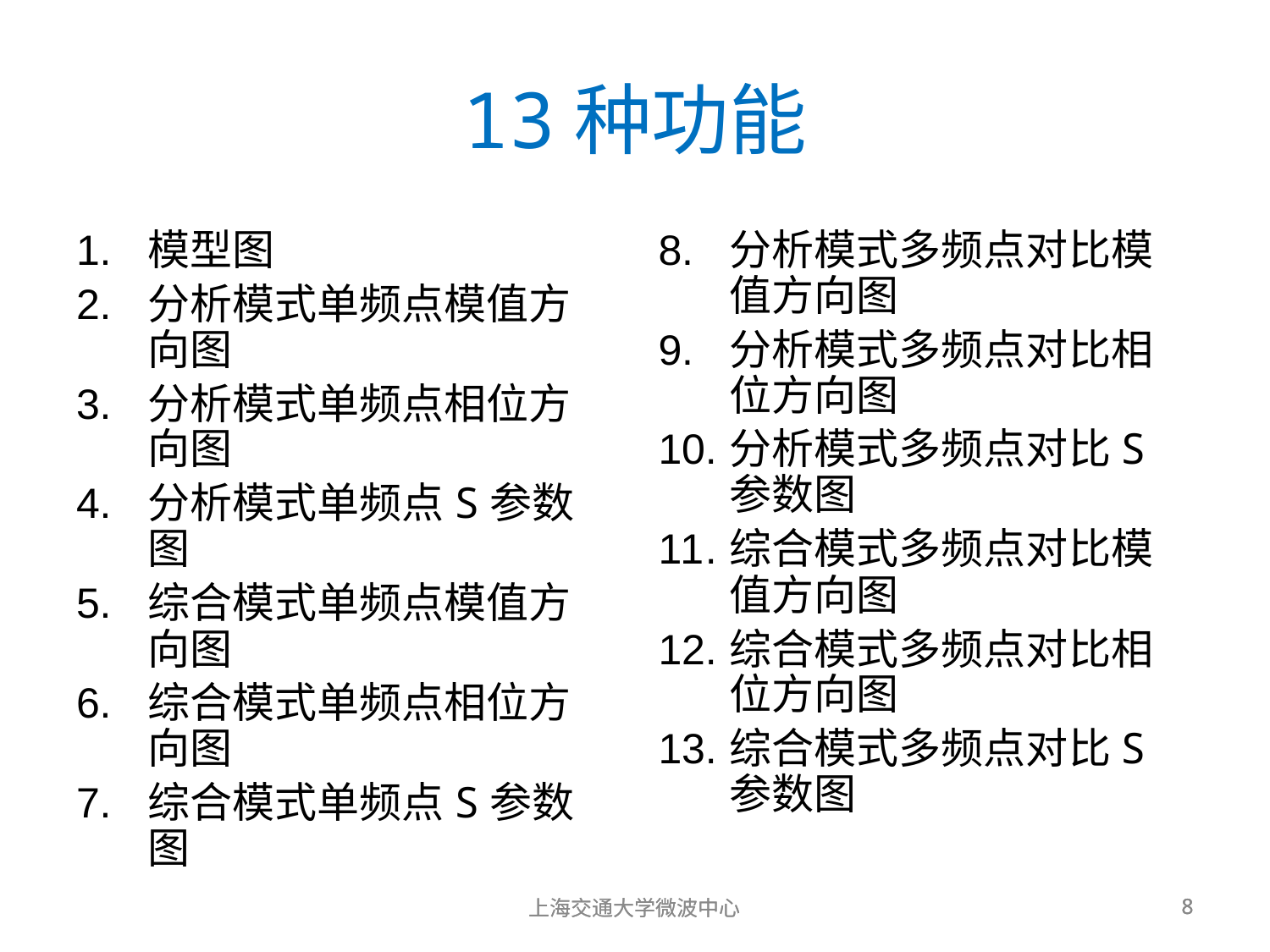

13种功能
模型图
分析模式单频点模值方向图
分析模式单频点相位方向图
分析模式单频点S参数图
综合模式单频点模值方向图
综合模式单频点相位方向图
综合模式单频点S参数图

分析模式多频点对比模值方向图
分析模式多频点对比相位方向图
分析模式多频点对比S参数图
综合模式多频点对比模值方向图
综合模式多频点对比相位方向图
综合模式多频点对比S参数图

上海交通大学微波中心
上海交通大学微波中心

8
8
8